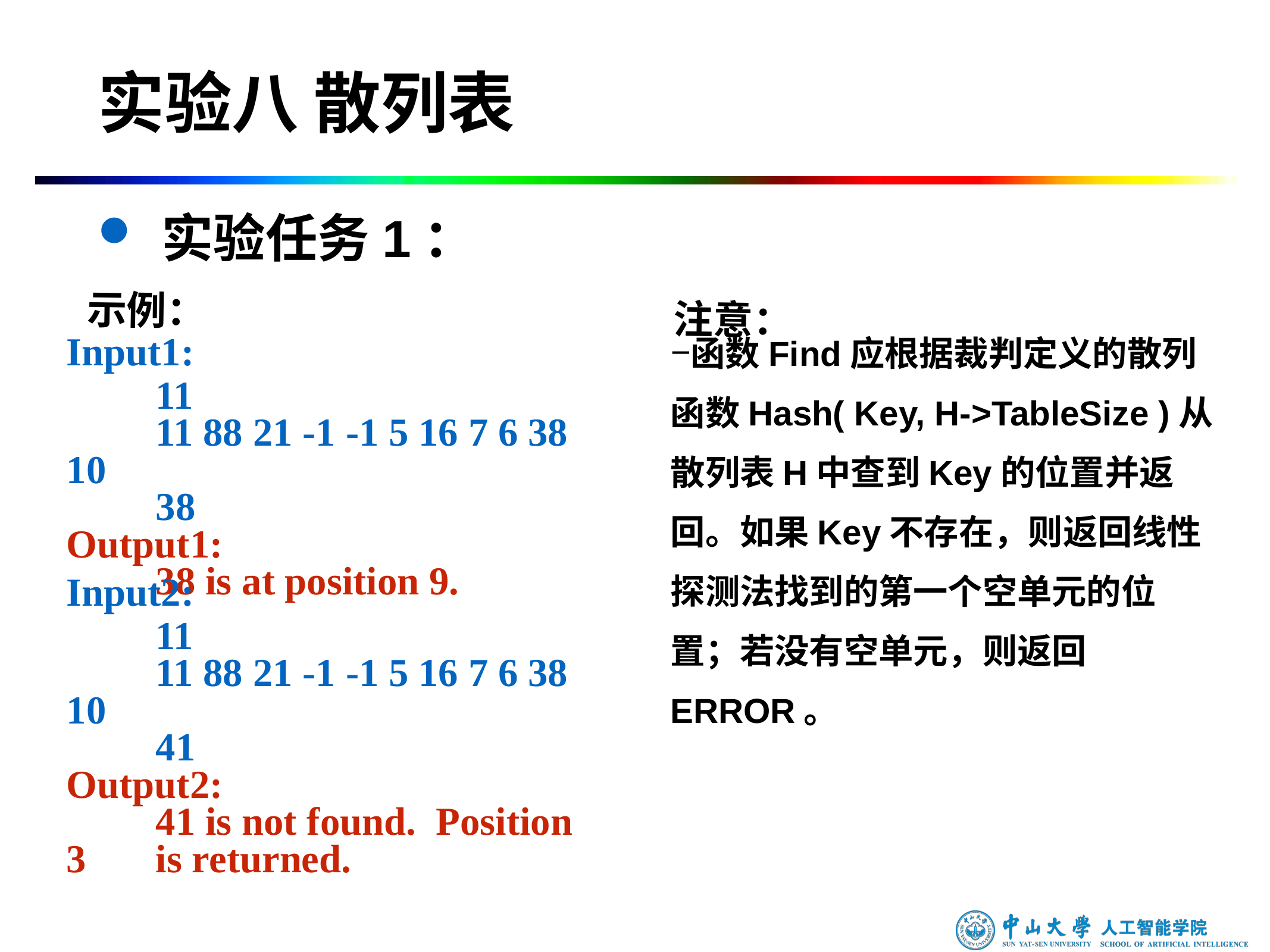

# 实验八 散列表
实验任务1：
示例：
注意：
函数Find应根据裁判定义的散列函数Hash( Key, H->TableSize )从散列表H中查到Key的位置并返回。如果Key不存在，则返回线性探测法找到的第一个空单元的位置；若没有空单元，则返回ERROR。
Input1:

	11
	11 88 21 -1 -1 5 16 7 6 38 10
	38
Output1:
	38 is at position 9.
Input2:

	11
	11 88 21 -1 -1 5 16 7 6 38 10
	41
Output2:
	41 is not found.  Position 3 	is returned.